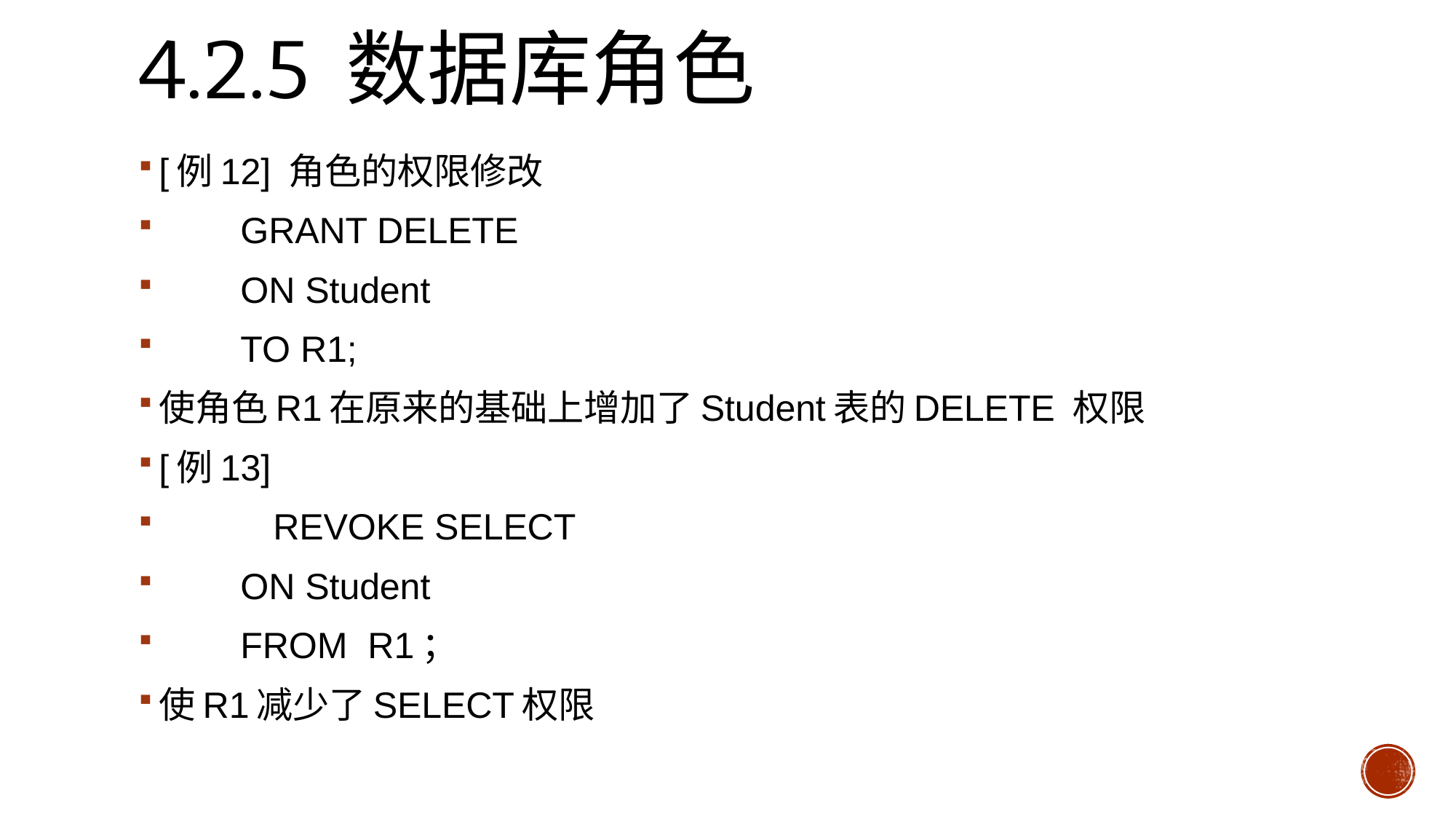

# 4.2.5 数据库角色
[例12] 角色的权限修改
        GRANT DELETE
        ON Student
        TO R1;
使角色R1在原来的基础上增加了Student表的DELETE 权限
[例13]
   	  REVOKE SELECT
        ON Student
        FROM  R1；
使R1减少了SELECT权限

65